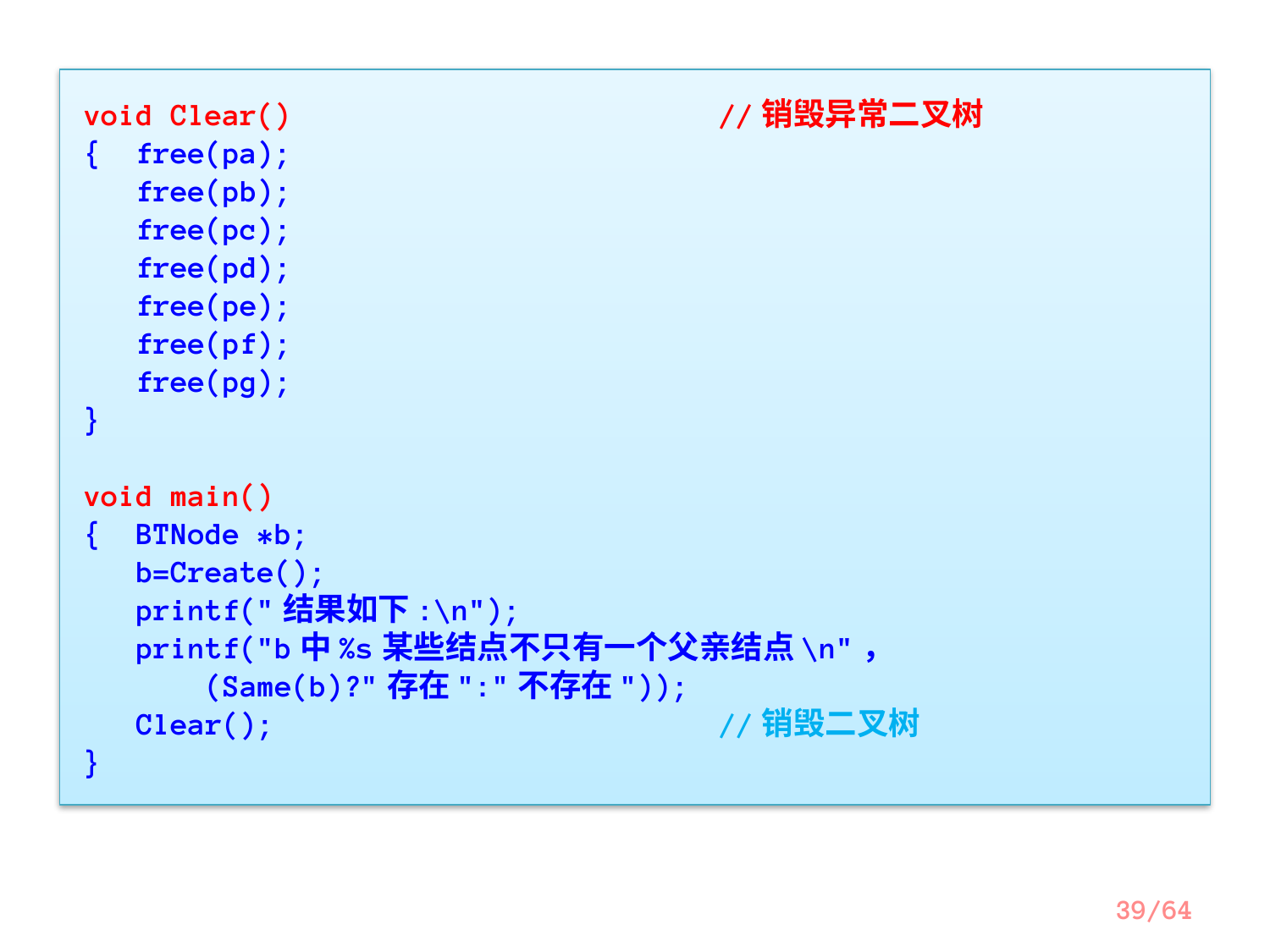

void Clear()				//销毁异常二叉树
{  free(pa);
   free(pb);
   free(pc);
   free(pd);
   free(pe);
   free(pf);
   free(pg);
}
void main()
{  BTNode *b;
   b=Create();
   printf("结果如下:\n");
   printf("b中%s某些结点不只有一个父亲结点\n"，
       (Same(b)?"存在":"不存在"));
   Clear();				//销毁二叉树
}
39/64